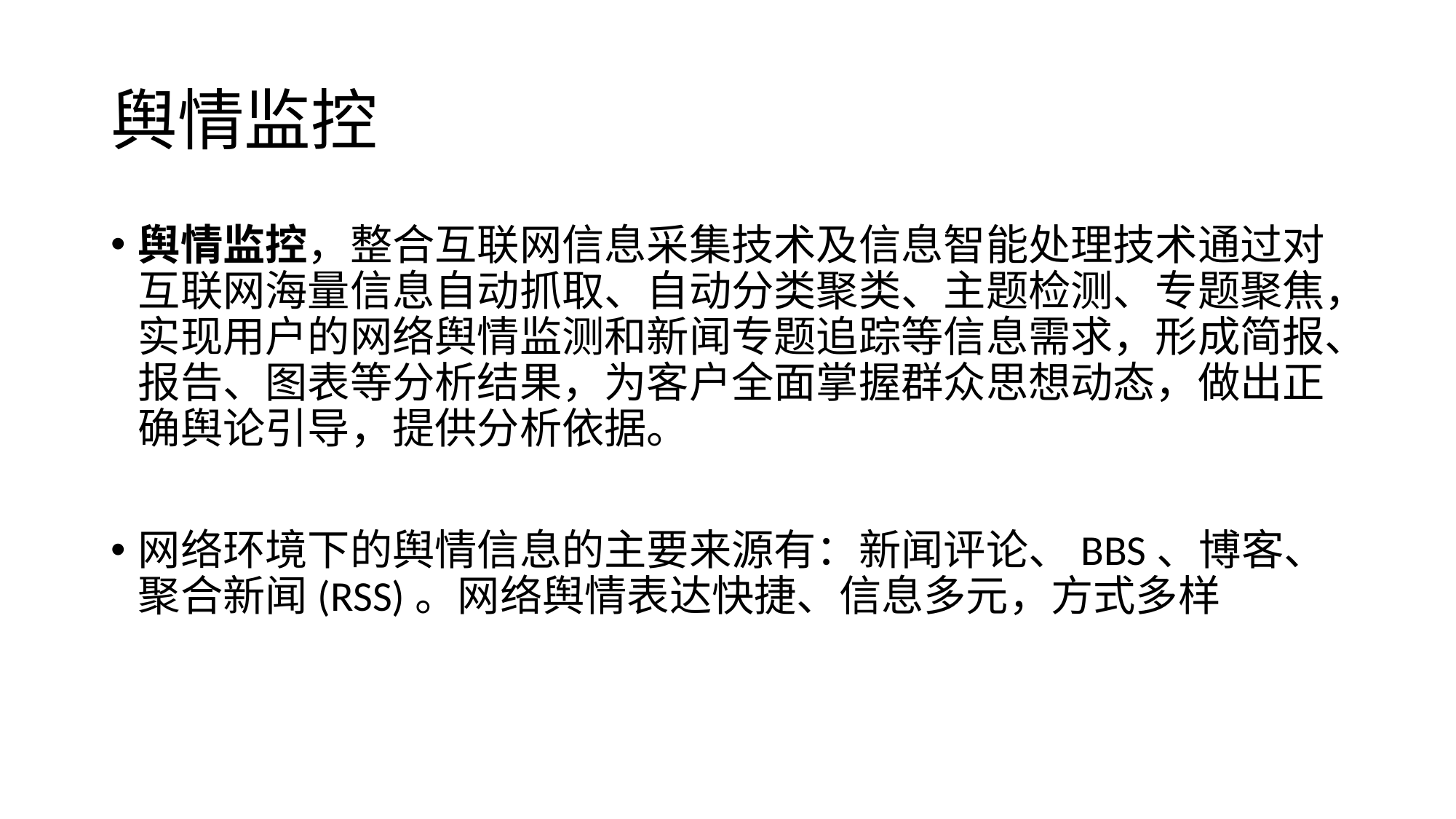

# 舆情监控
舆情监控，整合互联网信息采集技术及信息智能处理技术通过对互联网海量信息自动抓取、自动分类聚类、主题检测、专题聚焦，实现用户的网络舆情监测和新闻专题追踪等信息需求，形成简报、报告、图表等分析结果，为客户全面掌握群众思想动态，做出正确舆论引导，提供分析依据。

网络环境下的舆情信息的主要来源有：新闻评论、BBS、博客、聚合新闻(RSS)。网络舆情表达快捷、信息多元，方式多样